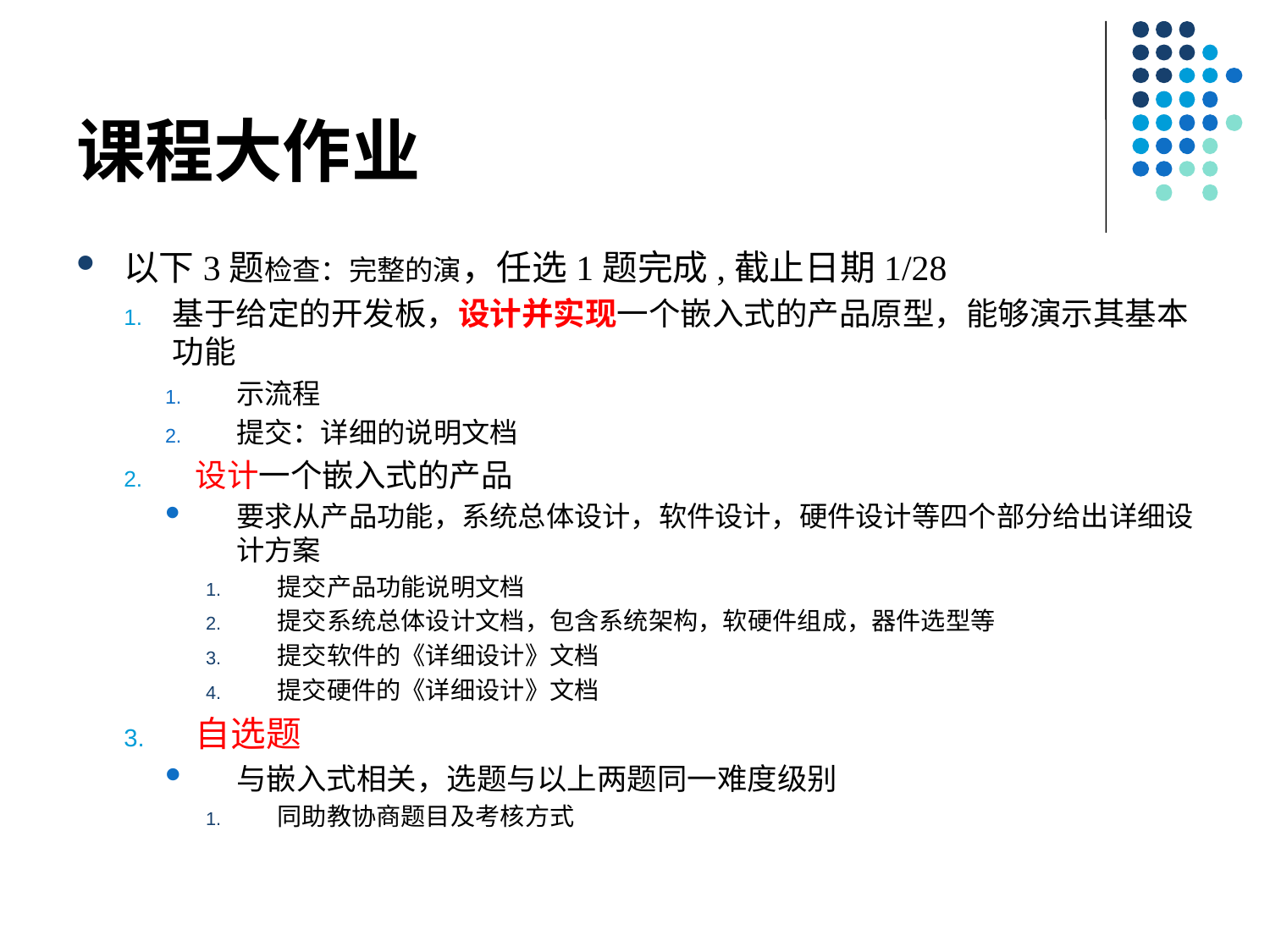

# 课程大作业
以下3题检查：完整的演，任选1题完成,截止日期1/28
基于给定的开发板，设计并实现一个嵌入式的产品原型，能够演示其基本功能
示流程
提交：详细的说明文档
设计一个嵌入式的产品
要求从产品功能，系统总体设计，软件设计，硬件设计等四个部分给出详细设计方案
提交产品功能说明文档
提交系统总体设计文档，包含系统架构，软硬件组成，器件选型等
提交软件的《详细设计》文档
提交硬件的《详细设计》文档
自选题
与嵌入式相关，选题与以上两题同一难度级别
同助教协商题目及考核方式